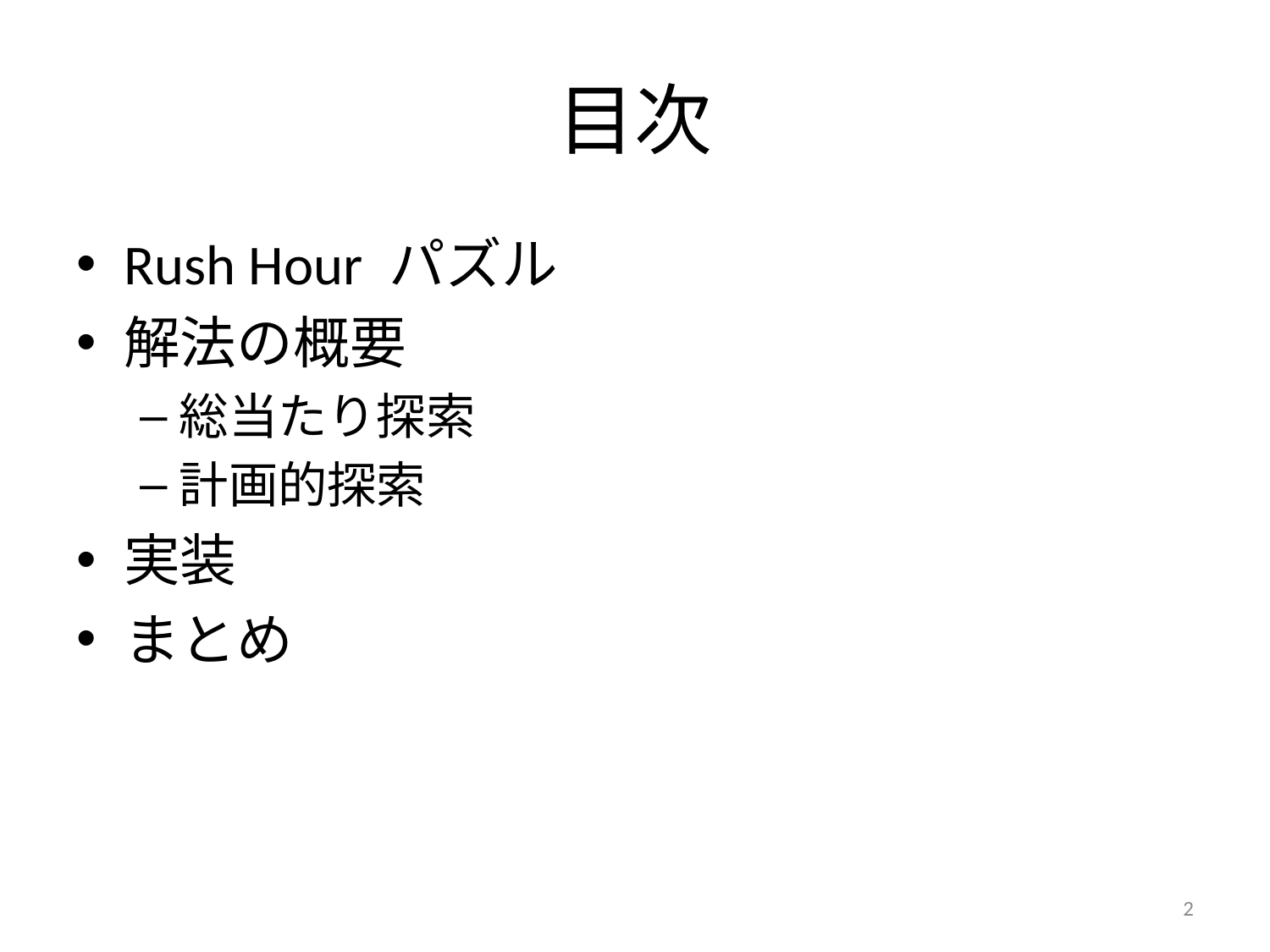

# 目次
Rush Hour パズル
解法の概要
総当たり探索
計画的探索
実装
まとめ
2